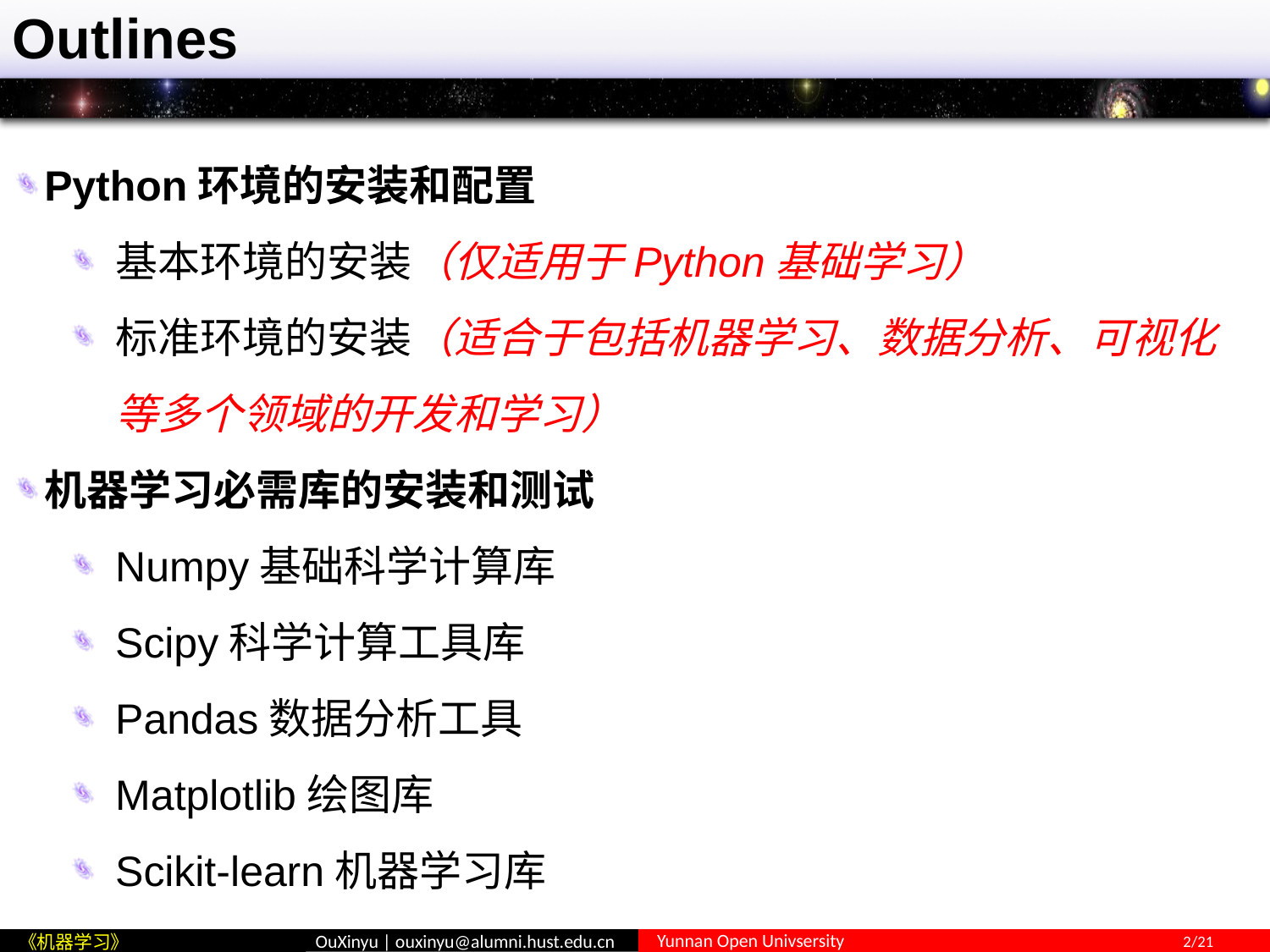

# Outlines
Python环境的安装和配置
基本环境的安装（仅适用于Python基础学习）
标准环境的安装（适合于包括机器学习、数据分析、可视化等多个领域的开发和学习）
机器学习必需库的安装和测试
Numpy基础科学计算库
Scipy科学计算工具库
Pandas数据分析工具
Matplotlib绘图库
Scikit-learn机器学习库